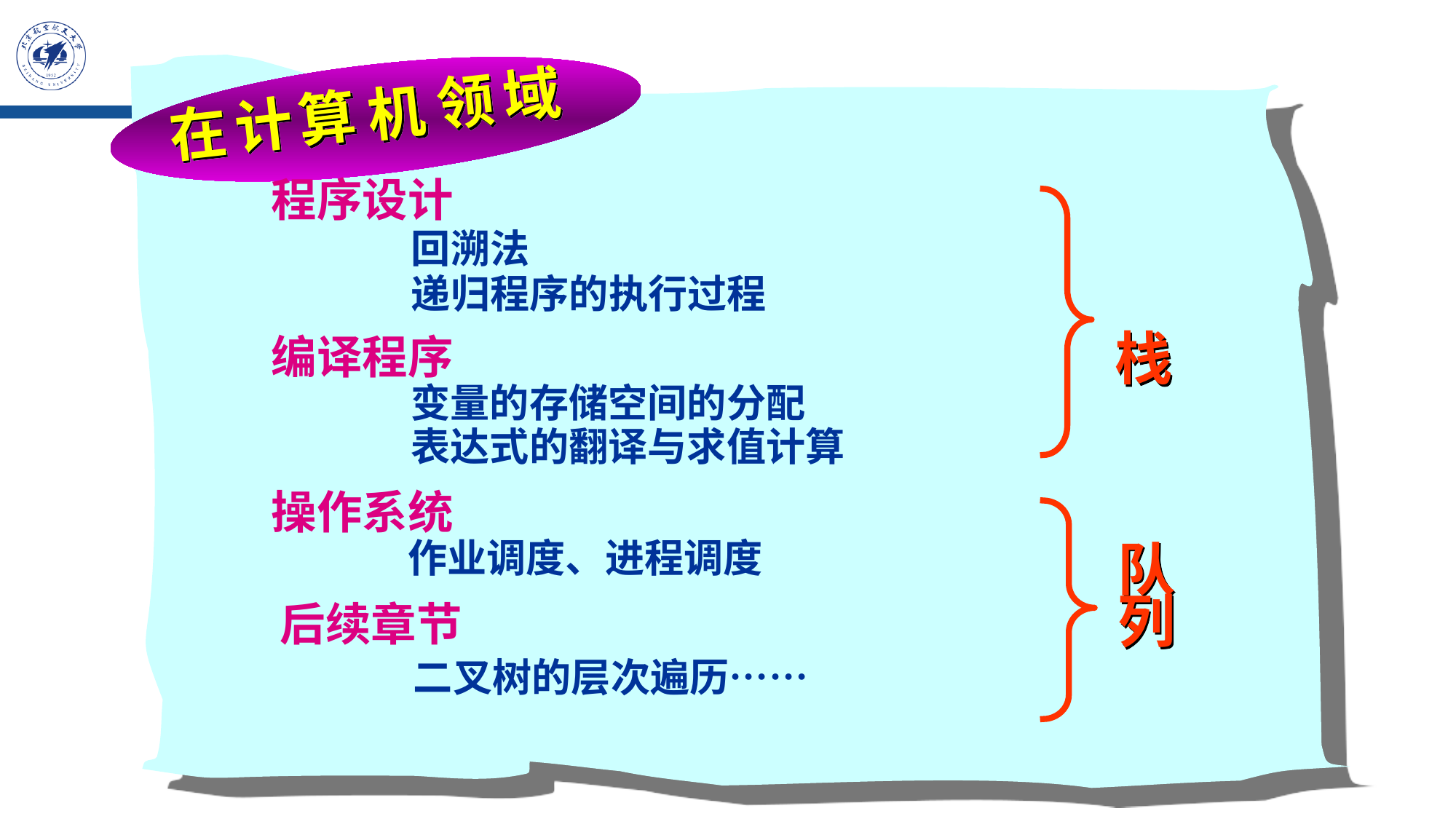

计
领
域
算
在
机
程序设计
回溯法
递归程序的执行过程

栈
编译程序
变量的存储空间的分配
表达式的翻译与求值计算
操作系统
作业调度、进程调度

队
列
后续章节
二叉树的层次遍历……